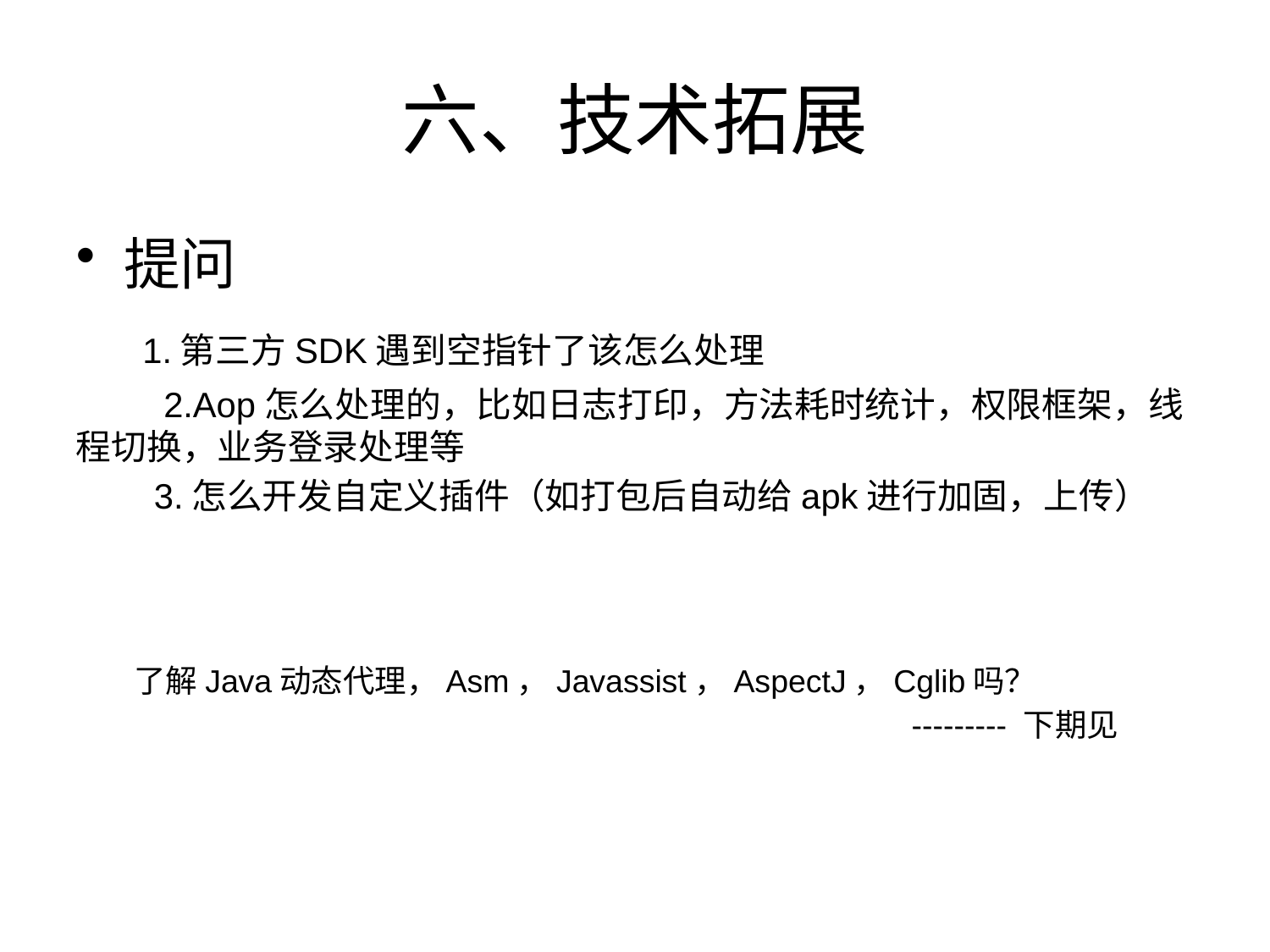

# 六、技术拓展
提问
     1.第三方SDK遇到空指针了该怎么处理
         2.Aop怎么处理的，比如日志打印，方法耗时统计，权限框架，线程切换，业务登录处理等
        3.怎么开发自定义插件（如打包后自动给apk进行加固，上传）

       了解Java动态代理，Asm，Javassist，AspectJ，Cglib吗？
                                                                                              --------- 下期见